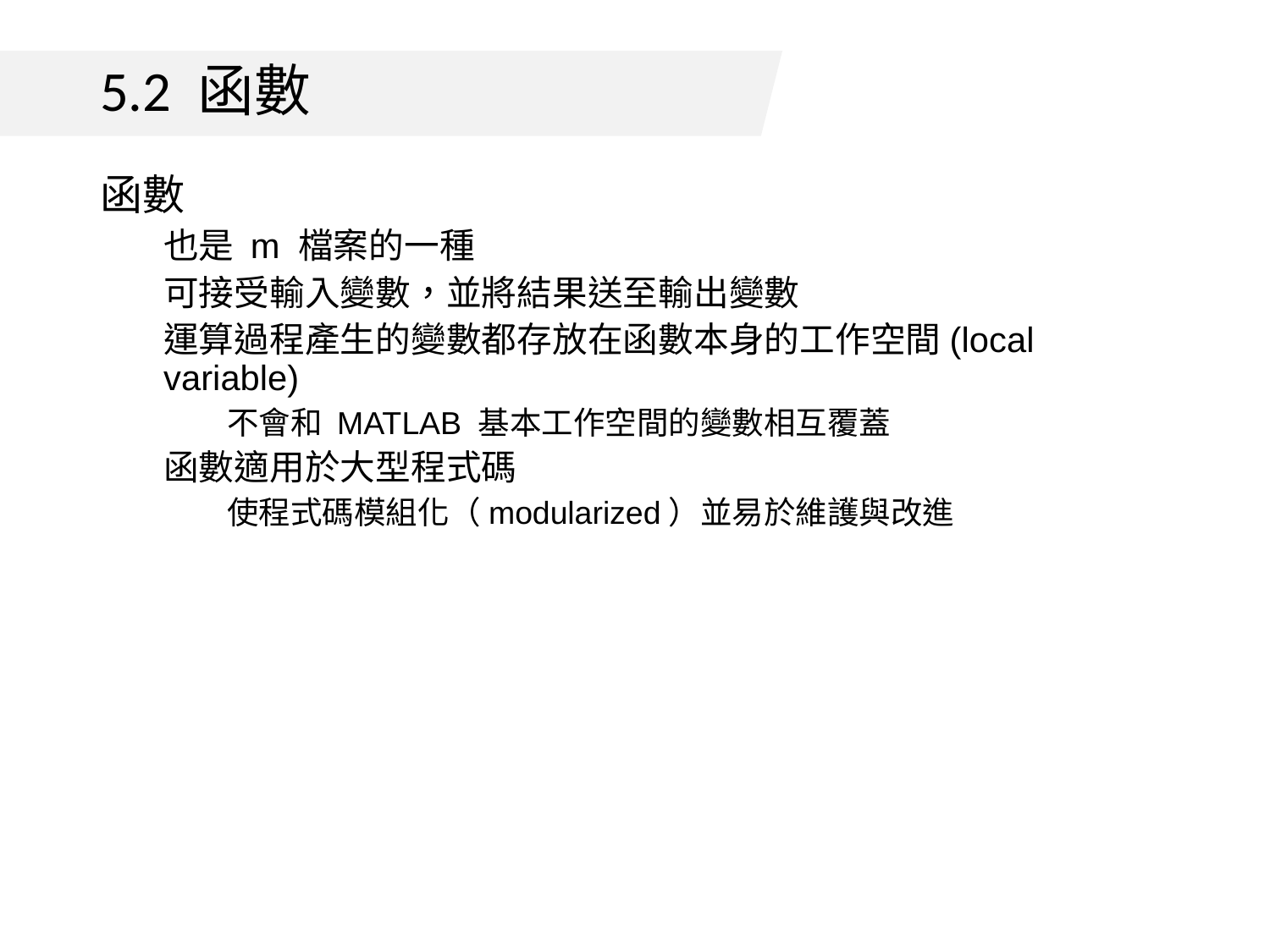

# 5.2 函數
函數
也是 m 檔案的一種
可接受輸入變數，並將結果送至輸出變數
運算過程產生的變數都存放在函數本身的工作空間(local variable)
不會和 MATLAB 基本工作空間的變數相互覆蓋
函數適用於大型程式碼
使程式碼模組化（modularized）並易於維護與改進